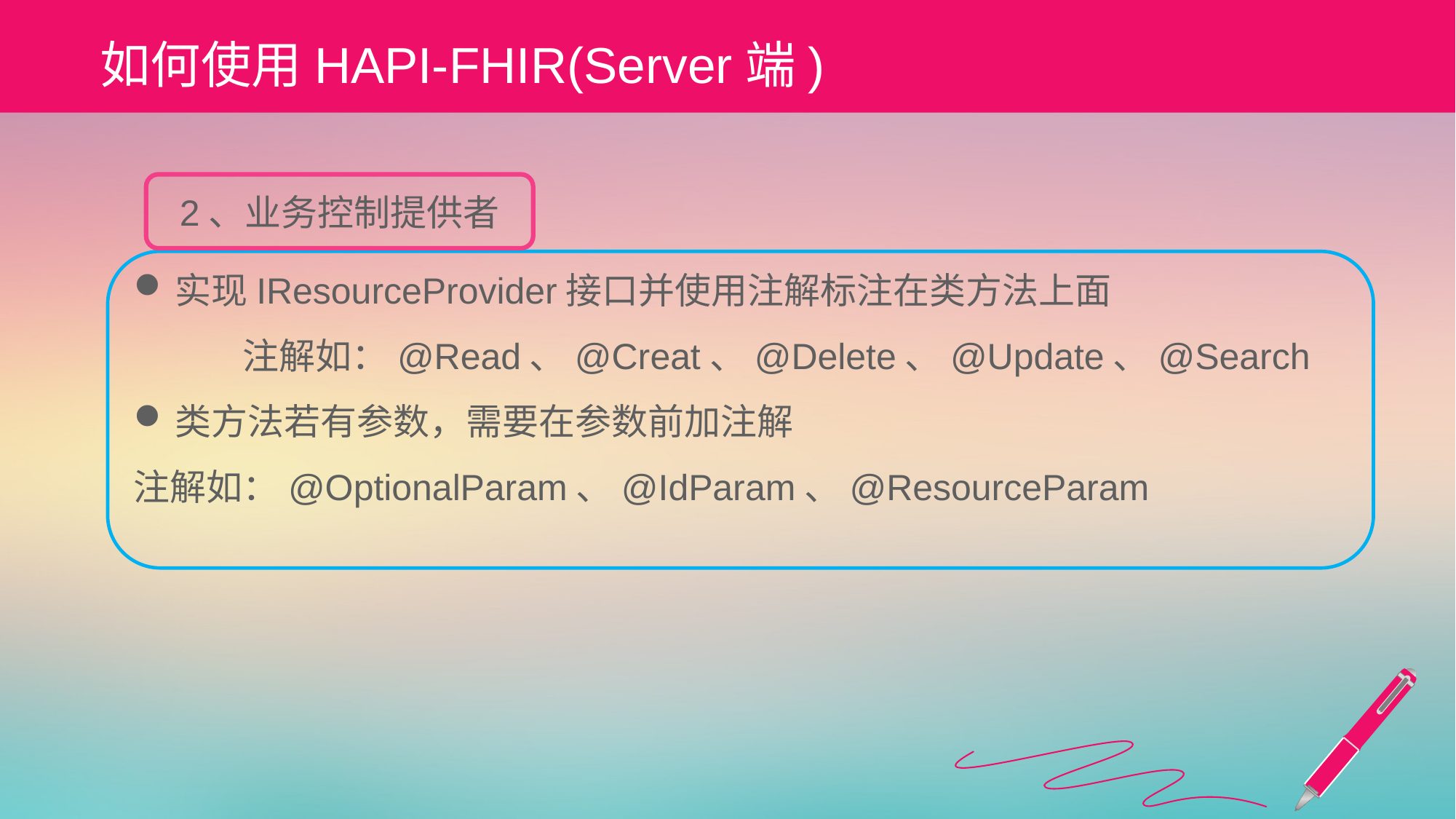

# 如何使用HAPI-FHIR(Server端)
2、业务控制提供者
实现IResourceProvider接口并使用注解标注在类方法上面
	注解如：@Read、@Creat、@Delete、@Update、@Search
类方法若有参数，需要在参数前加注解
注解如：@OptionalParam、@IdParam、@ResourceParam